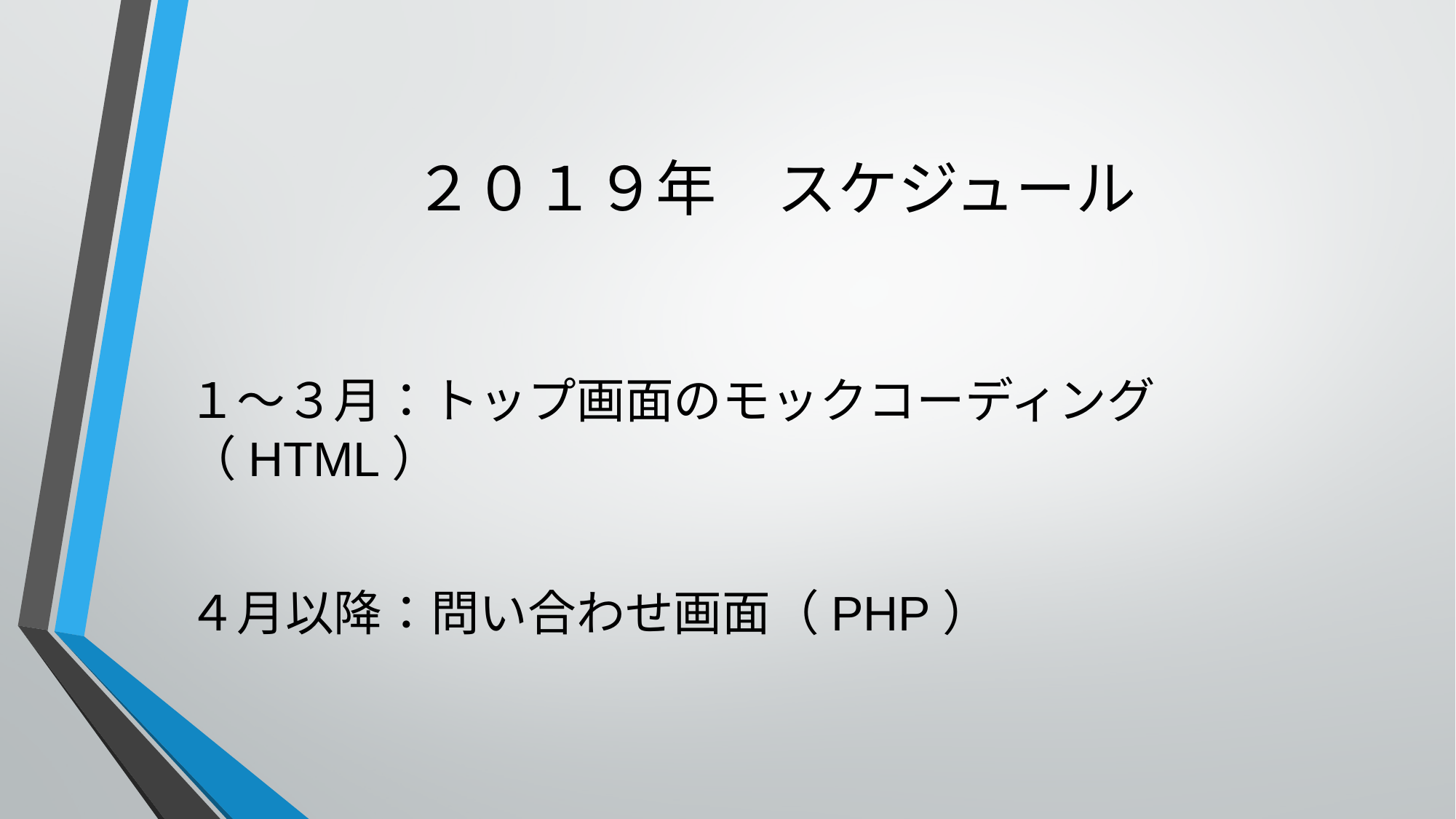

# ２０１９年　スケジュール
１～３月：トップ画面のモックコーディング（HTML）

４月以降：問い合わせ画面（PHP）